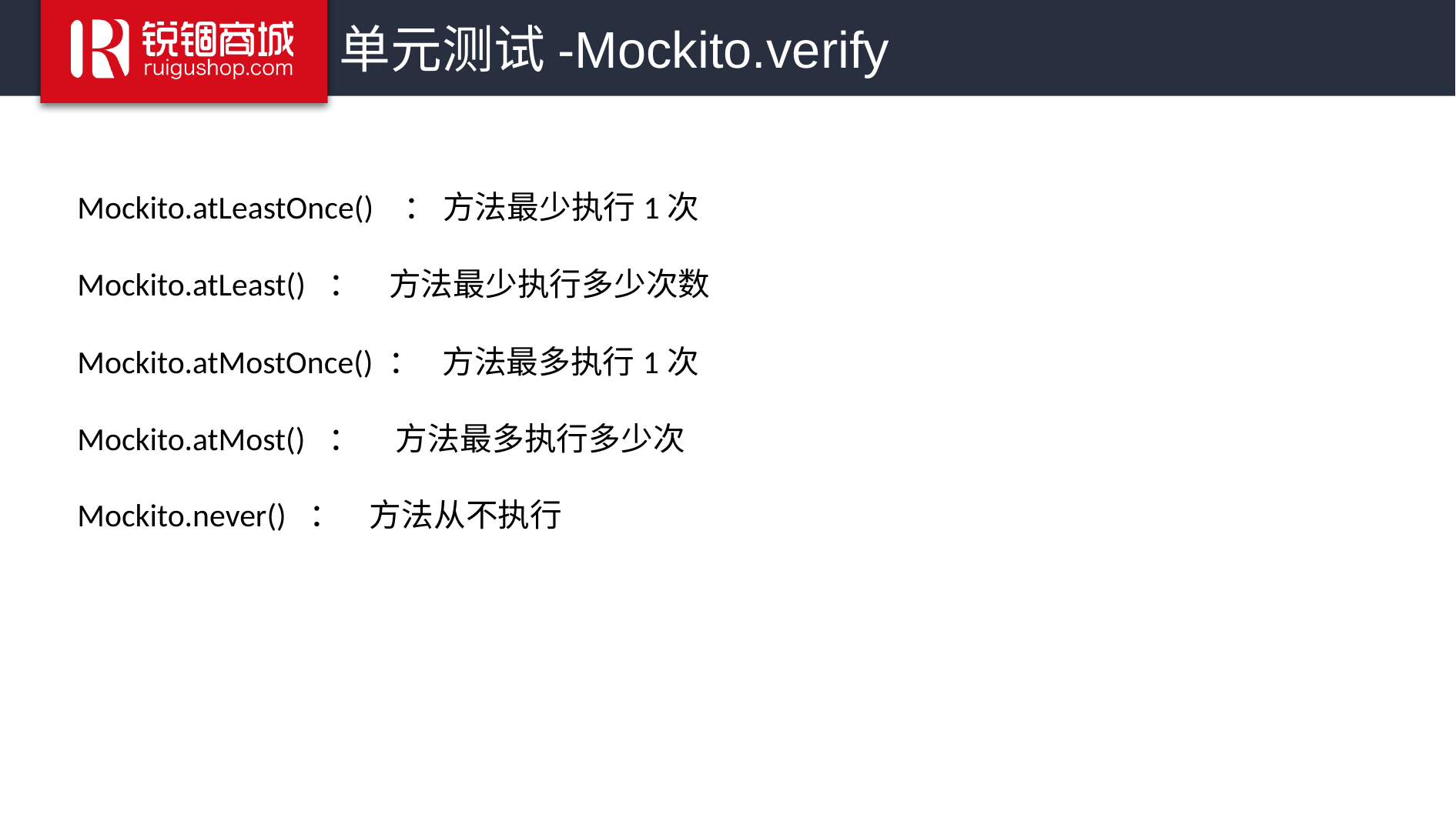

# 单元测试-Mockito.verify

Mockito.atLeastOnce()   ： 方法最少执行1次

Mockito.atLeast()  ：    方法最少执行多少次数

Mockito.atMostOnce() ：   方法最多执行1次

Mockito.atMost()  ：     方法最多执行多少次

Mockito.never()  ：    方法从不执行